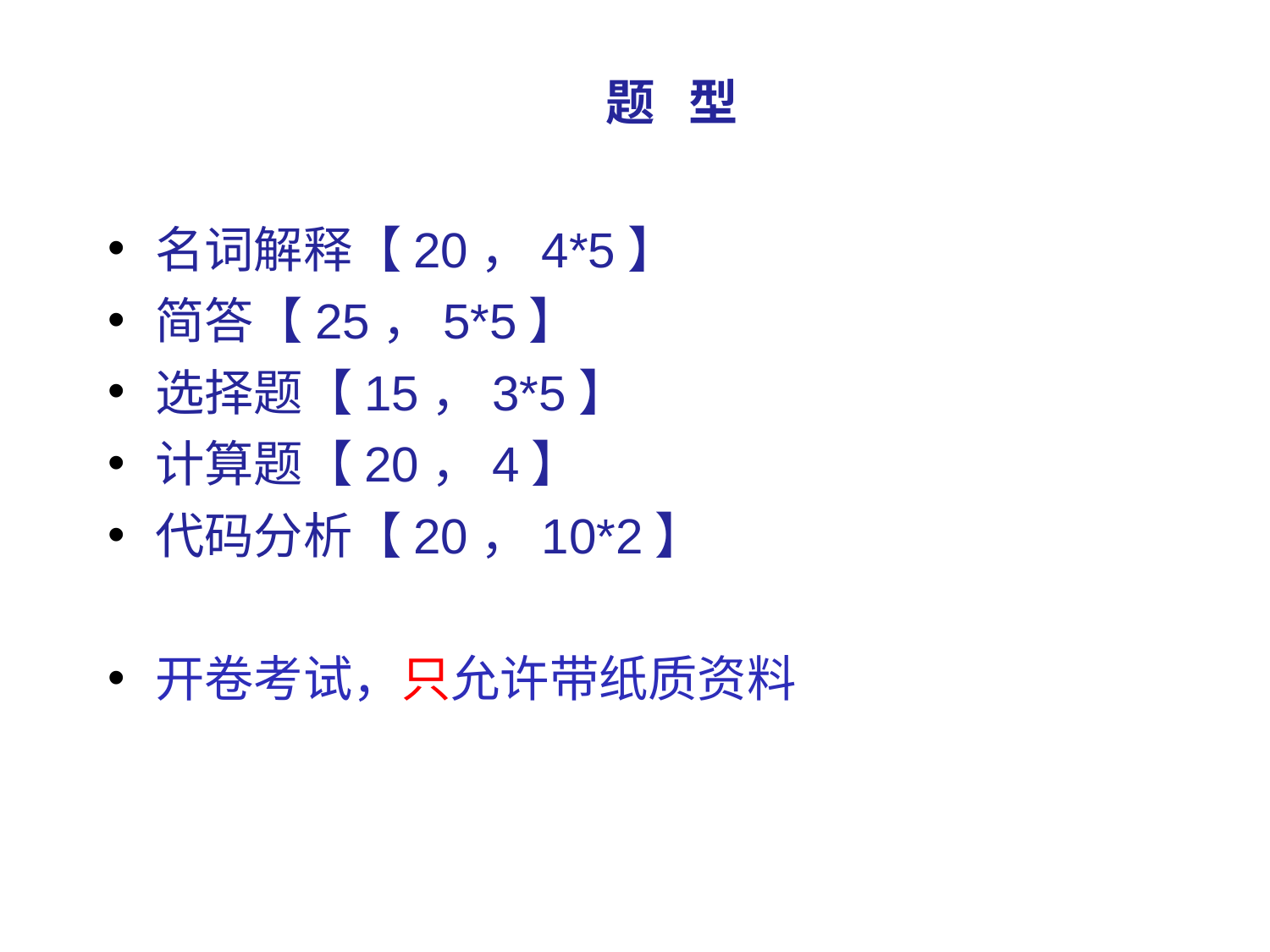

# 题   型
名词解释【20，4*5】
简答【25，5*5】
选择题【15，3*5】
计算题【20，4】
代码分析【20，10*2】

开卷考试，只允许带纸质资料